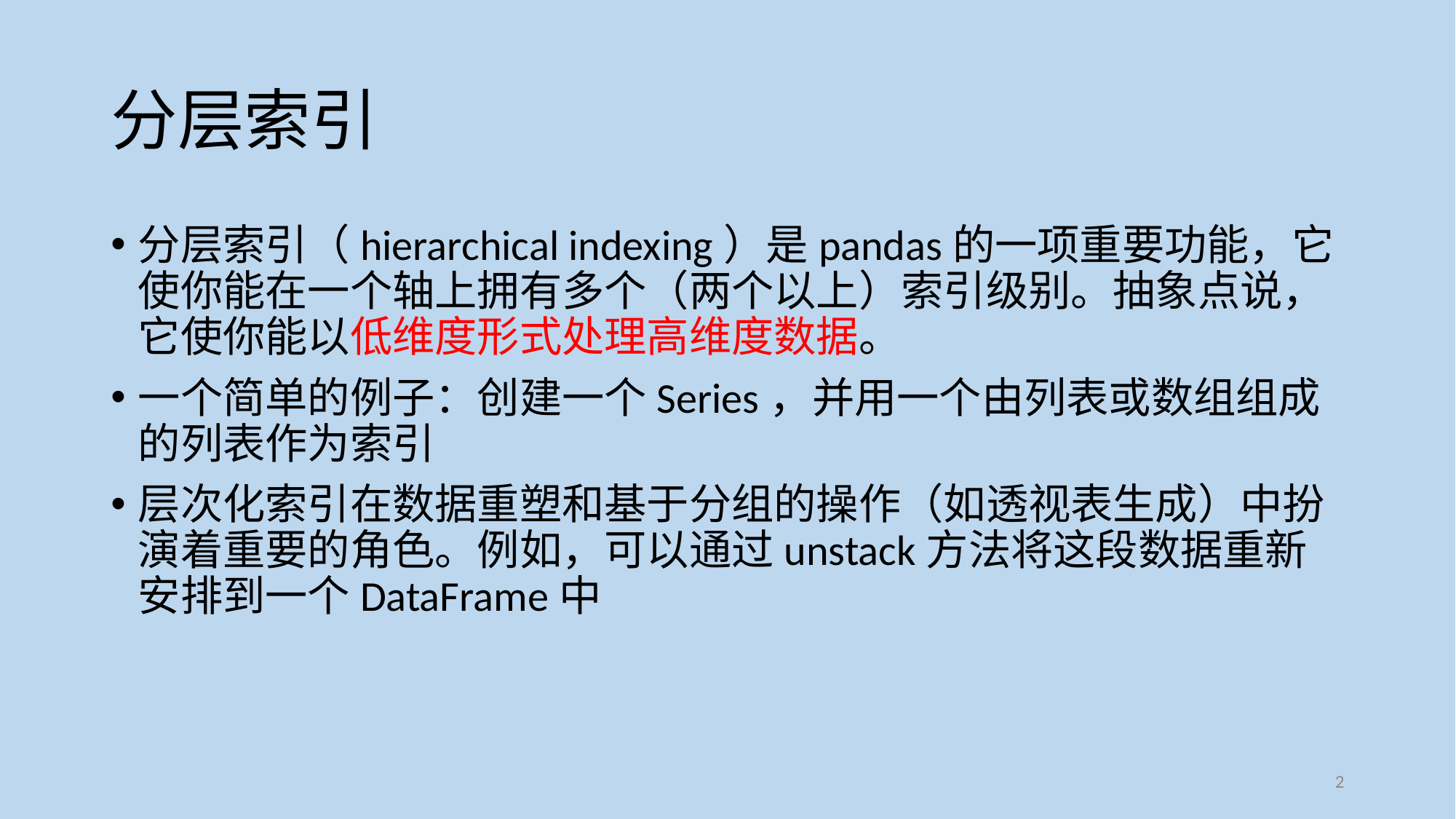

# 分层索引
分层索引（hierarchical indexing）是pandas的一项重要功能，它使你能在一个轴上拥有多个（两个以上）索引级别。抽象点说，它使你能以低维度形式处理高维度数据。
一个简单的例子：创建一个Series，并用一个由列表或数组组成的列表作为索引
层次化索引在数据重塑和基于分组的操作（如透视表生成）中扮演着重要的角色。例如，可以通过unstack方法将这段数据重新安排到一个DataFrame中
2